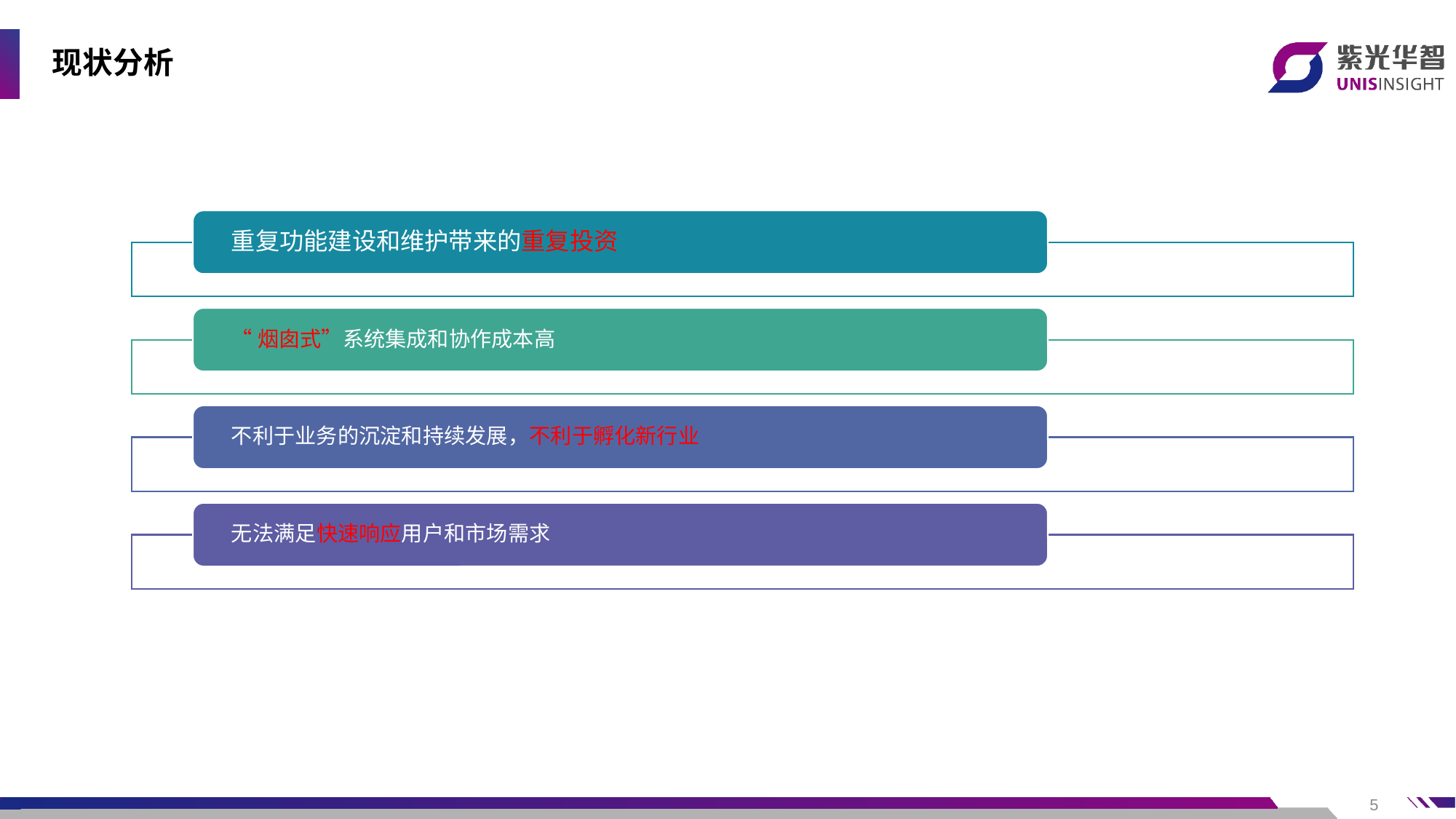

# 现状分析
重复功能建设和维护带来的重复投资
“烟囱式”系统集成和协作成本高
不利于业务的沉淀和持续发展，不利于孵化新行业
无法满足快速响应用户和市场需求